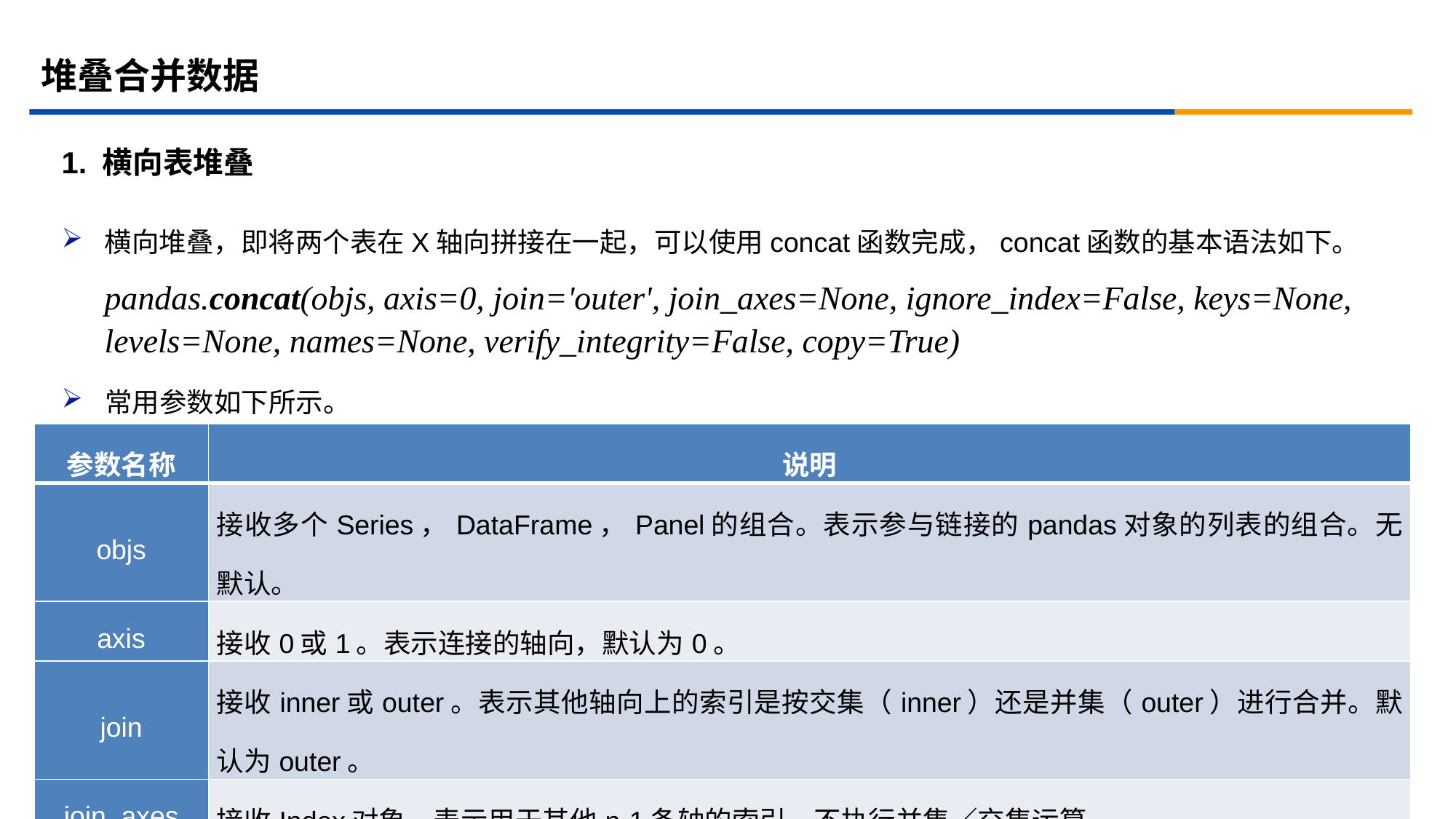

# 堆叠合并数据
1. 横向表堆叠
横向堆叠，即将两个表在X轴向拼接在一起，可以使用concat函数完成，concat函数的基本语法如下。
pandas.concat(objs, axis=0, join='outer', join_axes=None, ignore_index=False, keys=None, levels=None, names=None, verify_integrity=False, copy=True)
常用参数如下所示。
| 参数名称 | 说明 |
| --- | --- |
| objs | 接收多个Series，DataFrame，Panel的组合。表示参与链接的pandas对象的列表的组合。无默认。 |
| axis | 接收0或1。表示连接的轴向，默认为0。 |
| join | 接收inner或outer。表示其他轴向上的索引是按交集（inner）还是并集（outer）进行合并。默认为outer。 |
| join\_axes | 接收Index对象。表示用于其他n-1条轴的索引，不执行并集／交集运算。 |